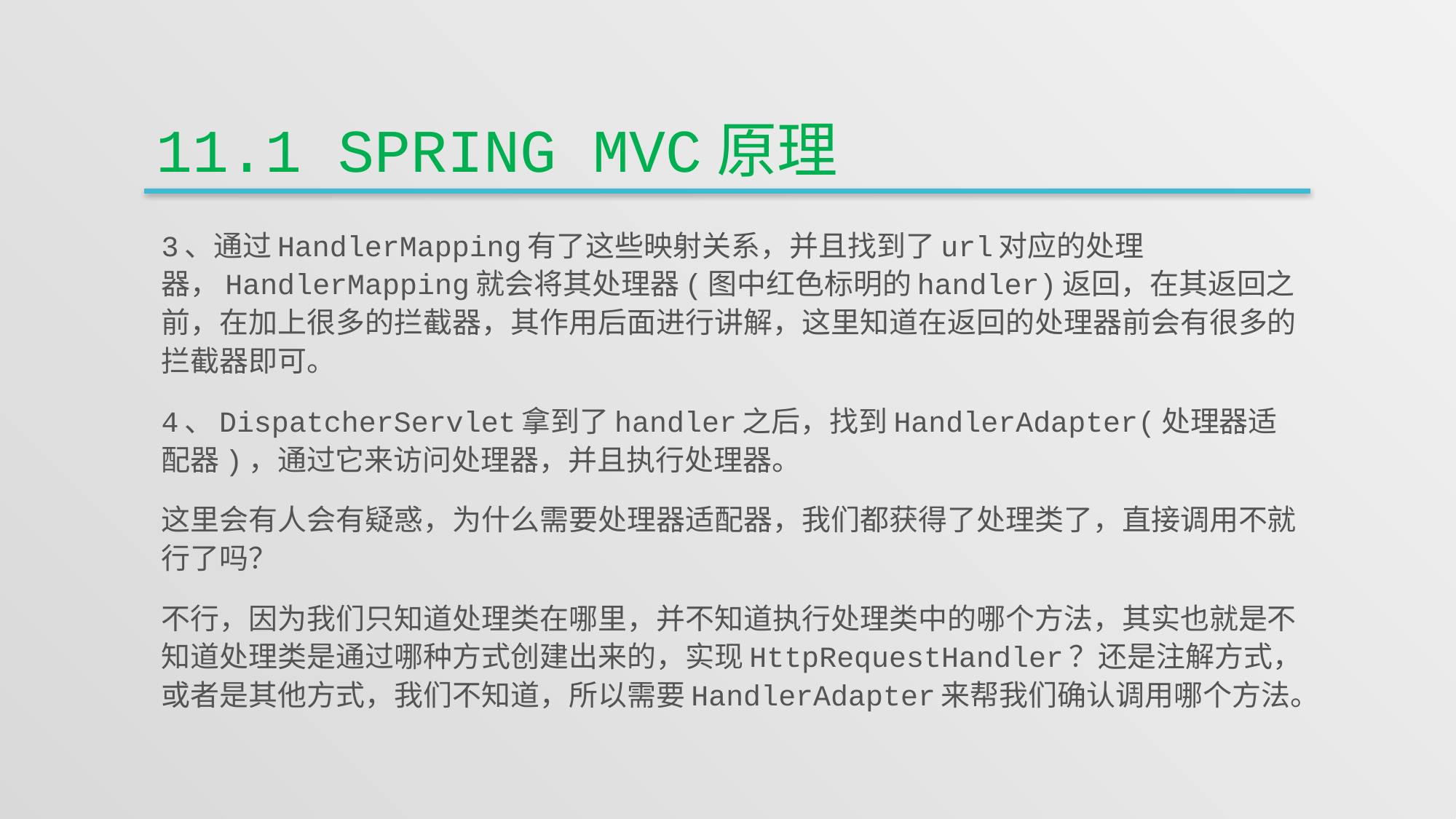

# 11.1 Spring MVC原理
3、通过HandlerMapping有了这些映射关系，并且找到了url对应的处理器，HandlerMapping就会将其处理器(图中红色标明的handler)返回，在其返回之前，在加上很多的拦截器，其作用后面进行讲解，这里知道在返回的处理器前会有很多的拦截器即可。
4、DispatcherServlet拿到了handler之后，找到HandlerAdapter(处理器适配器)，通过它来访问处理器，并且执行处理器。
这里会有人会有疑惑，为什么需要处理器适配器，我们都获得了处理类了，直接调用不就行了吗？
不行，因为我们只知道处理类在哪里，并不知道执行处理类中的哪个方法，其实也就是不知道处理类是通过哪种方式创建出来的，实现HttpRequestHandler？还是注解方式，或者是其他方式，我们不知道，所以需要HandlerAdapter来帮我们确认调用哪个方法。